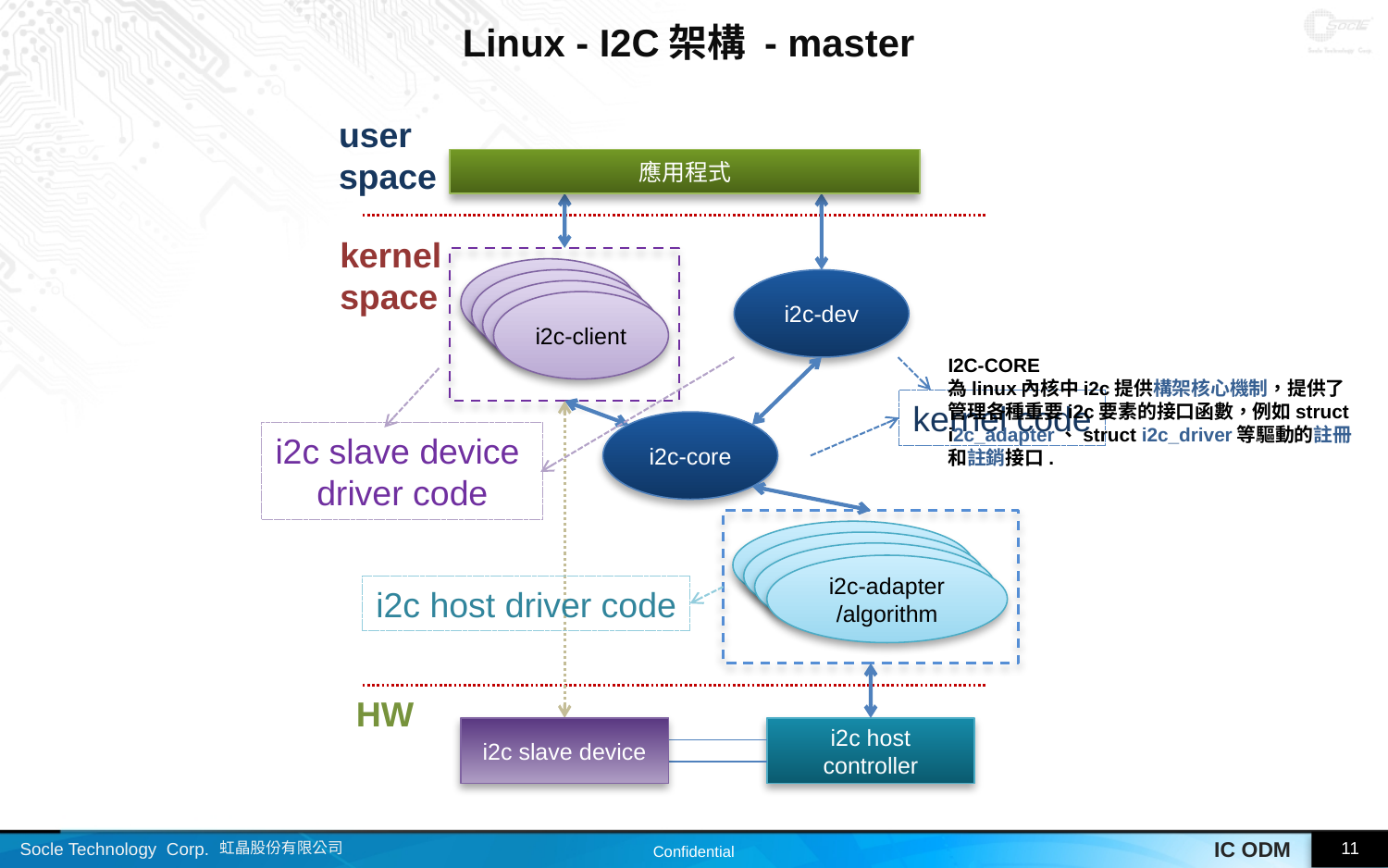

# Linux - I2C架構 - master
user
space
應用程式
kernel
space

i2c-client
i2c-client
i2c-dev
i2c-client
i2c-client
I2C-CORE
為linux內核中i2c提供構架核心機制，提供了管理各種重要i2c要素的接口函數，例如struct i2c_adapter、struct i2c_driver等驅動的註冊和註銷接口.
kernel code
i2c-core
i2c slave device
driver code

i2c-adapter
/algorithm
i2c-adapter
/algorithm
i2c-adapter
/algorithm
i2c-adapter
/algorithm
i2c host driver code
HW
i2c slave device
i2c host controller